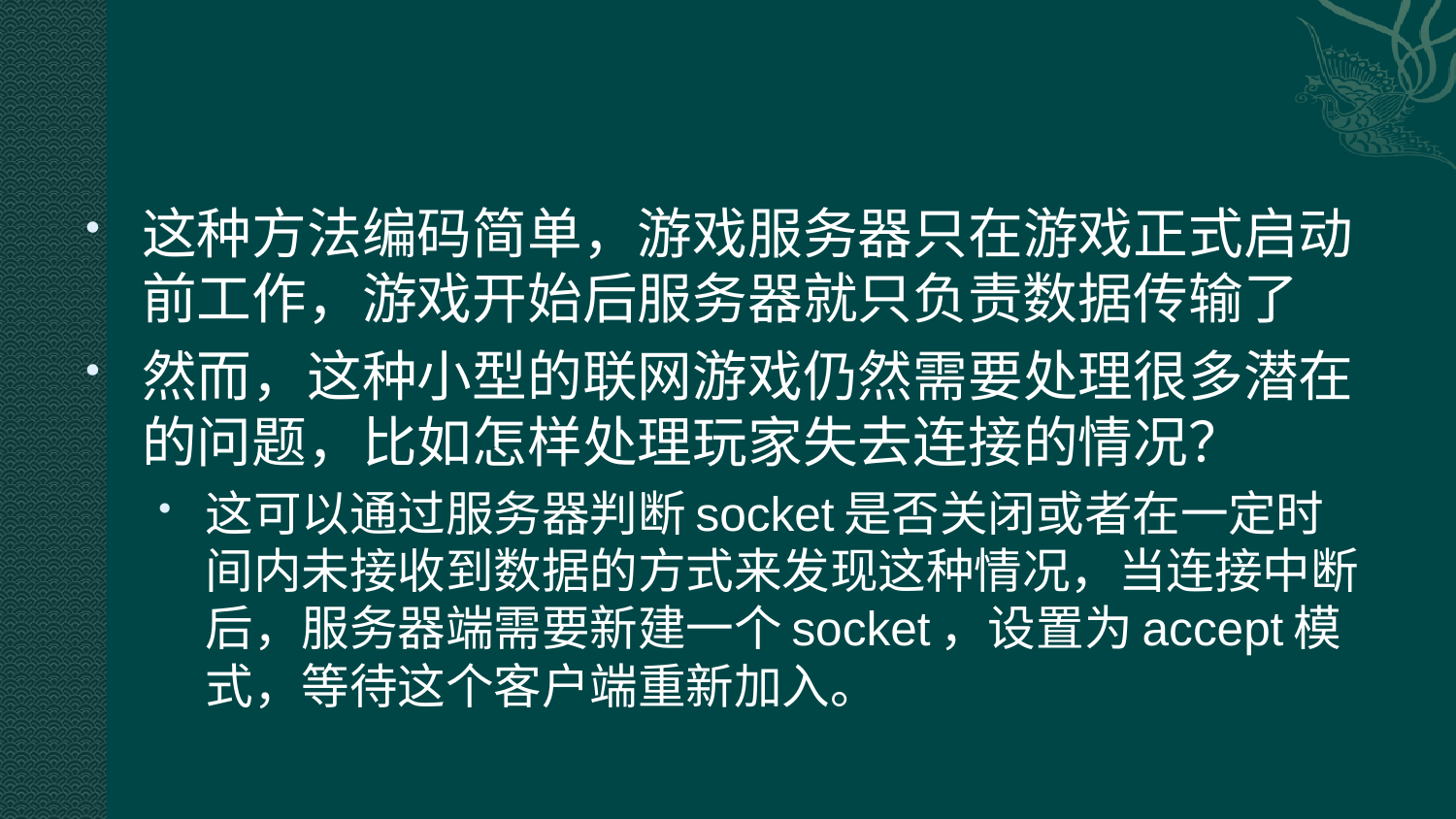

#
这种方法编码简单，游戏服务器只在游戏正式启动前工作，游戏开始后服务器就只负责数据传输了
然而，这种小型的联网游戏仍然需要处理很多潜在的问题，比如怎样处理玩家失去连接的情况？
这可以通过服务器判断socket是否关闭或者在一定时间内未接收到数据的方式来发现这种情况，当连接中断后，服务器端需要新建一个socket，设置为accept模式，等待这个客户端重新加入。